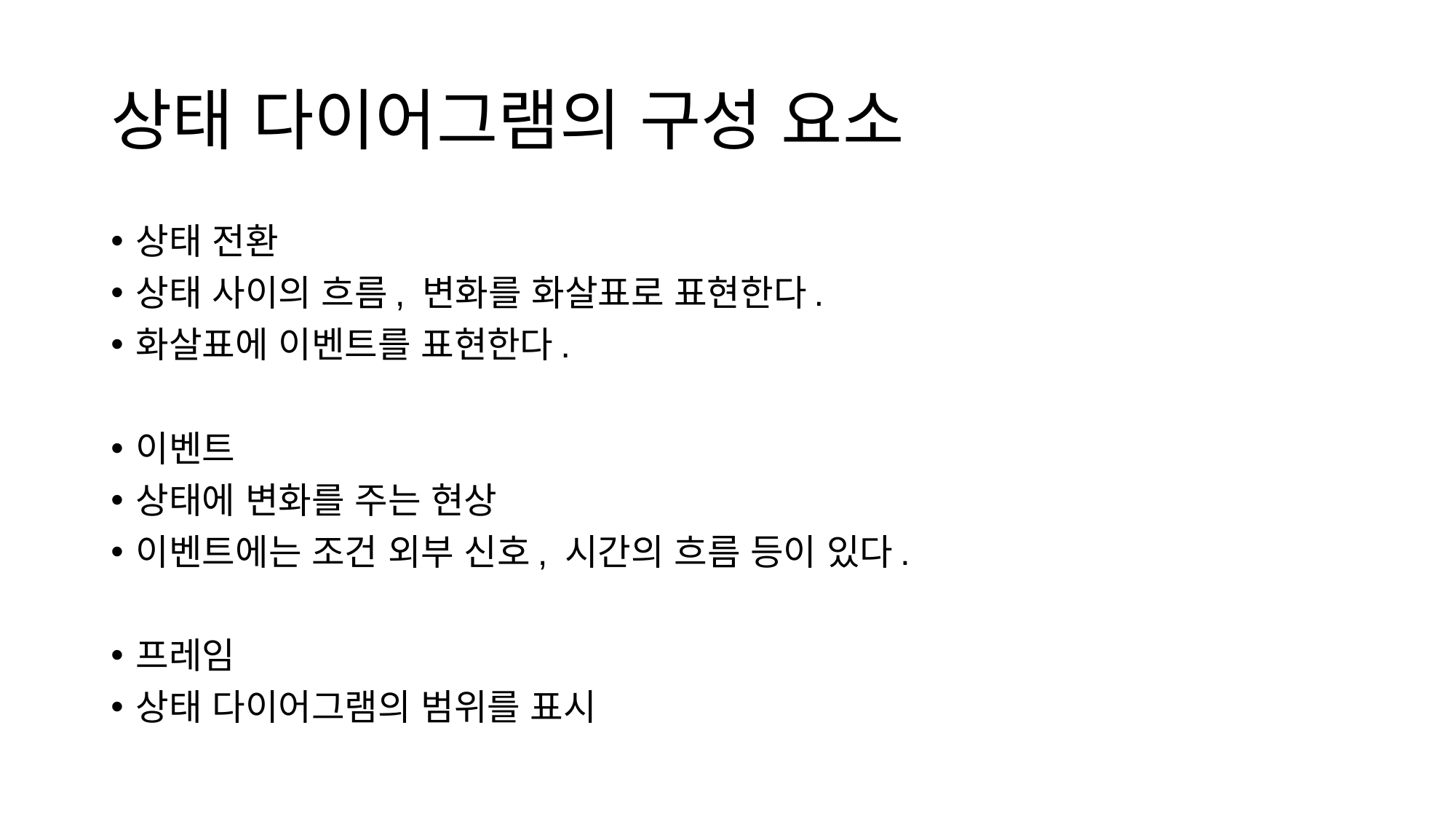

# 상태 다이어그램의 구성 요소
상태 전환
상태 사이의 흐름, 변화를 화살표로 표현한다.
화살표에 이벤트를 표현한다.

이벤트
상태에 변화를 주는 현상
이벤트에는 조건 외부 신호, 시간의 흐름 등이 있다.

프레임
상태 다이어그램의 범위를 표시